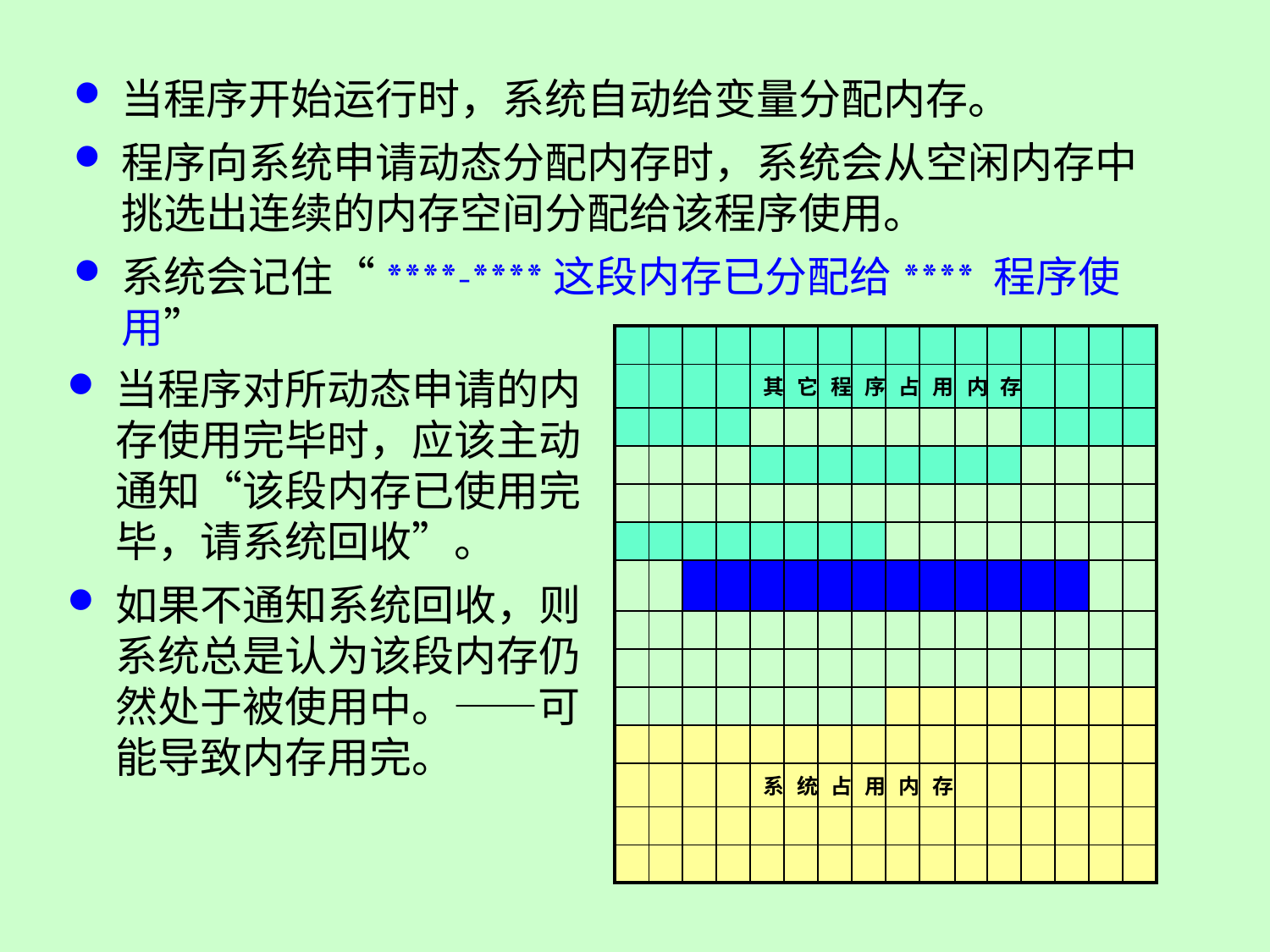

当程序开始运行时，系统自动给变量分配内存。
程序向系统申请动态分配内存时，系统会从空闲内存中挑选出连续的内存空间分配给该程序使用。
系统会记住“****-****这段内存已分配给**** 程序使用”
|  |  |  |  |  |  |  |  |  |  |  |  |  |  |  |  |
| --- | --- | --- | --- | --- | --- | --- | --- | --- | --- | --- | --- | --- | --- | --- | --- |
|  |  |  |  | 其 | 它 | 程 | 序 | 占 | 用 | 内 | 存 |  |  |  |  |
|  |  |  |  |  |  |  |  |  |  |  |  |  |  |  |  |
|  |  |  |  |  |  |  |  |  |  |  |  |  |  |  |  |
|  |  |  |  |  |  |  |  |  |  |  |  |  |  |  |  |
|  |  |  |  |  |  |  |  |  |  |  |  |  |  |  |  |
|  |  |  |  |  |  |  |  |  |  |  |  |  |  |  |  |
|  |  |  |  |  |  |  |  |  |  |  |  |  |  |  |  |
|  |  |  |  |  |  |  |  |  |  |  |  |  |  |  |  |
|  |  |  |  |  |  |  |  |  |  |  |  |  |  |  |  |
|  |  |  |  |  |  |  |  |  |  |  |  |  |  |  |  |
|  |  |  |  | 系 | 统 | 占 | 用 | 内 | 存 |  |  |  |  |  |  |
|  |  |  |  |  |  |  |  |  |  |  |  |  |  |  |  |
|  |  |  |  |  |  |  |  |  |  |  |  |  |  |  |  |
当程序对所动态申请的内存使用完毕时，应该主动通知“该段内存已使用完毕，请系统回收”。
如果不通知系统回收，则系统总是认为该段内存仍然处于被使用中。——可能导致内存用完。